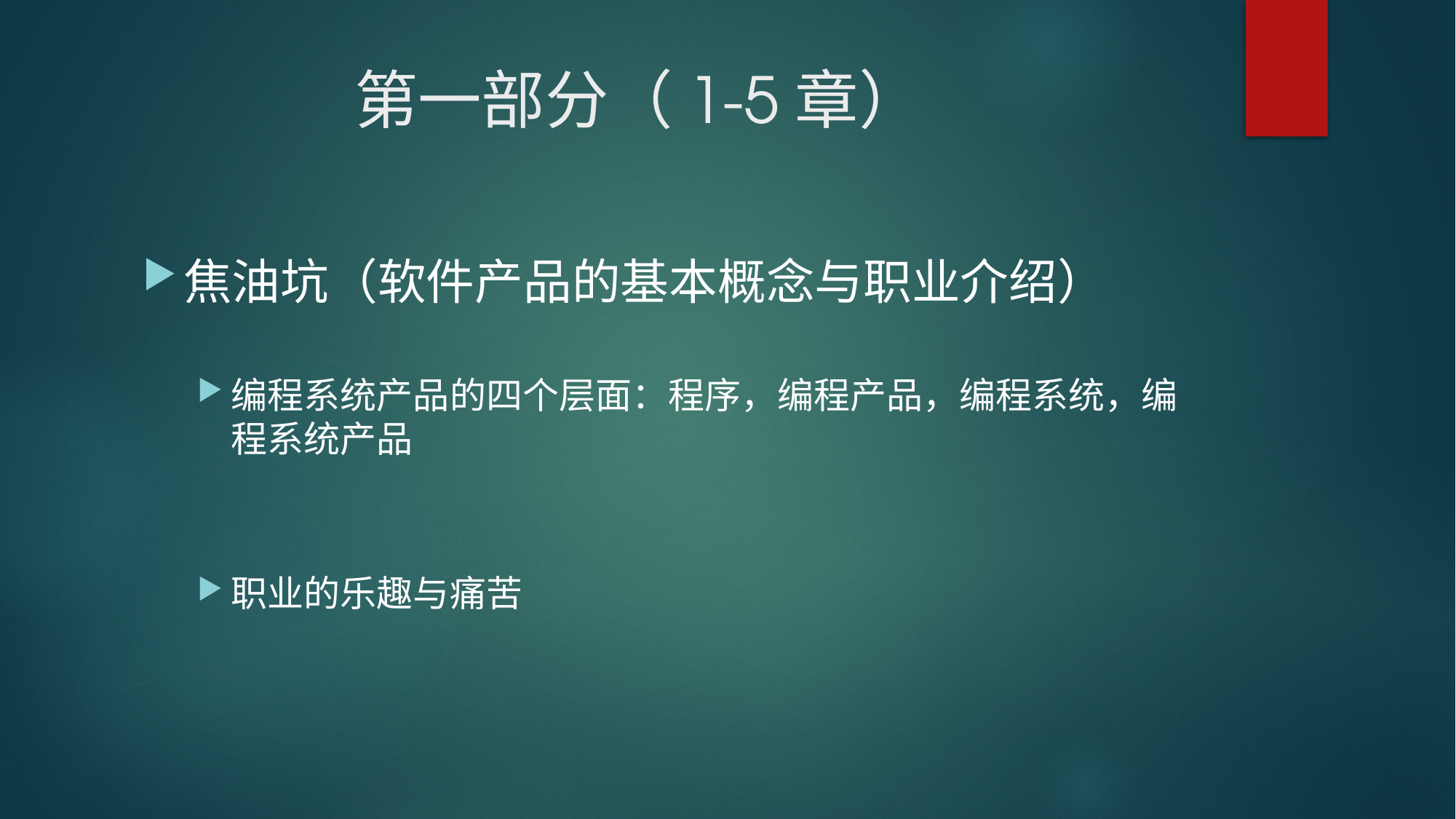

# 第一部分（1-5章）
焦油坑（软件产品的基本概念与职业介绍）

编程系统产品的四个层面：程序，编程产品，编程系统，编程系统产品

职业的乐趣与痛苦